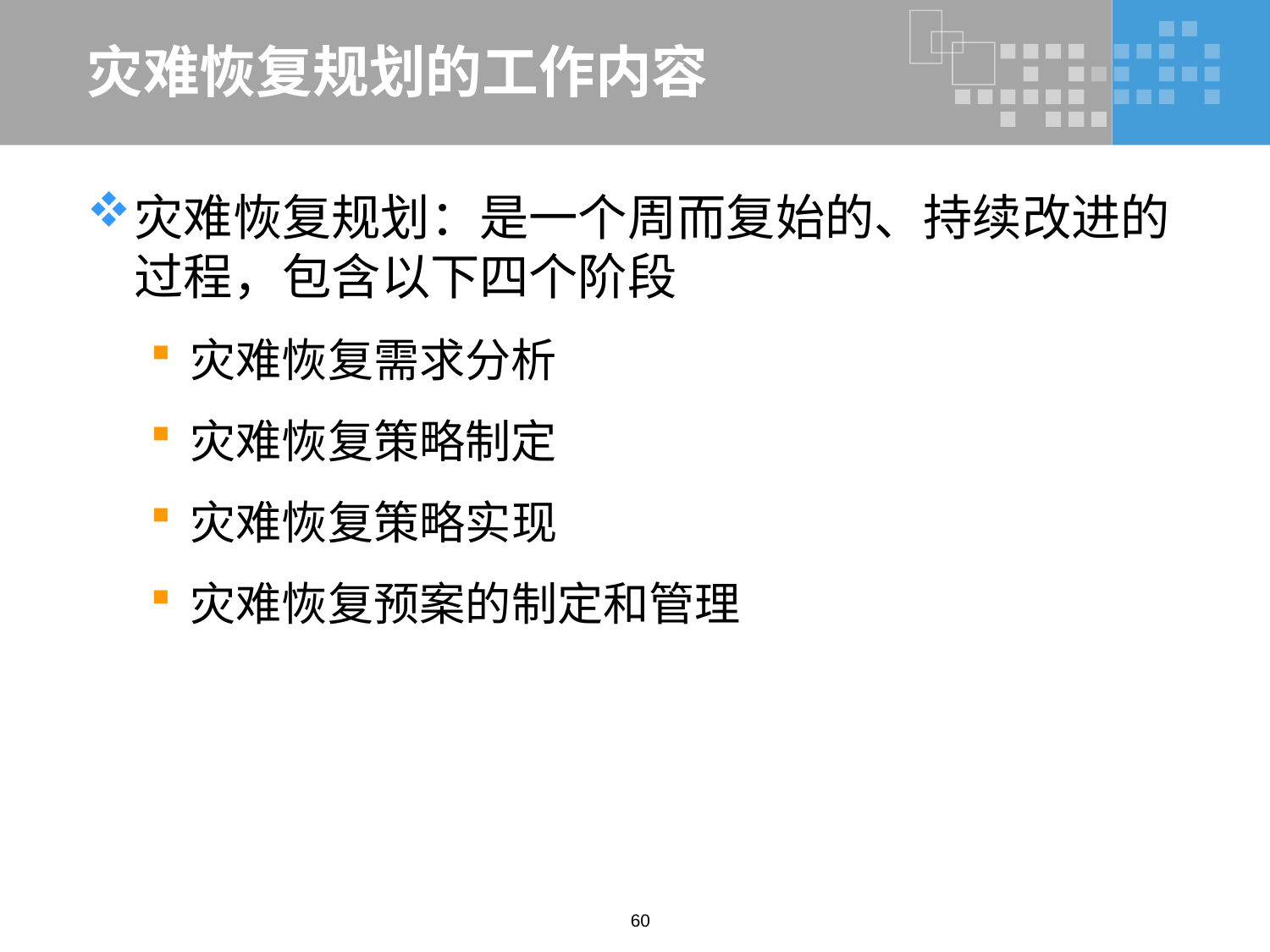

# 灾难恢复规划的工作内容
灾难恢复规划：是一个周而复始的、持续改进的过程，包含以下四个阶段
灾难恢复需求分析
灾难恢复策略制定
灾难恢复策略实现
灾难恢复预案的制定和管理

60